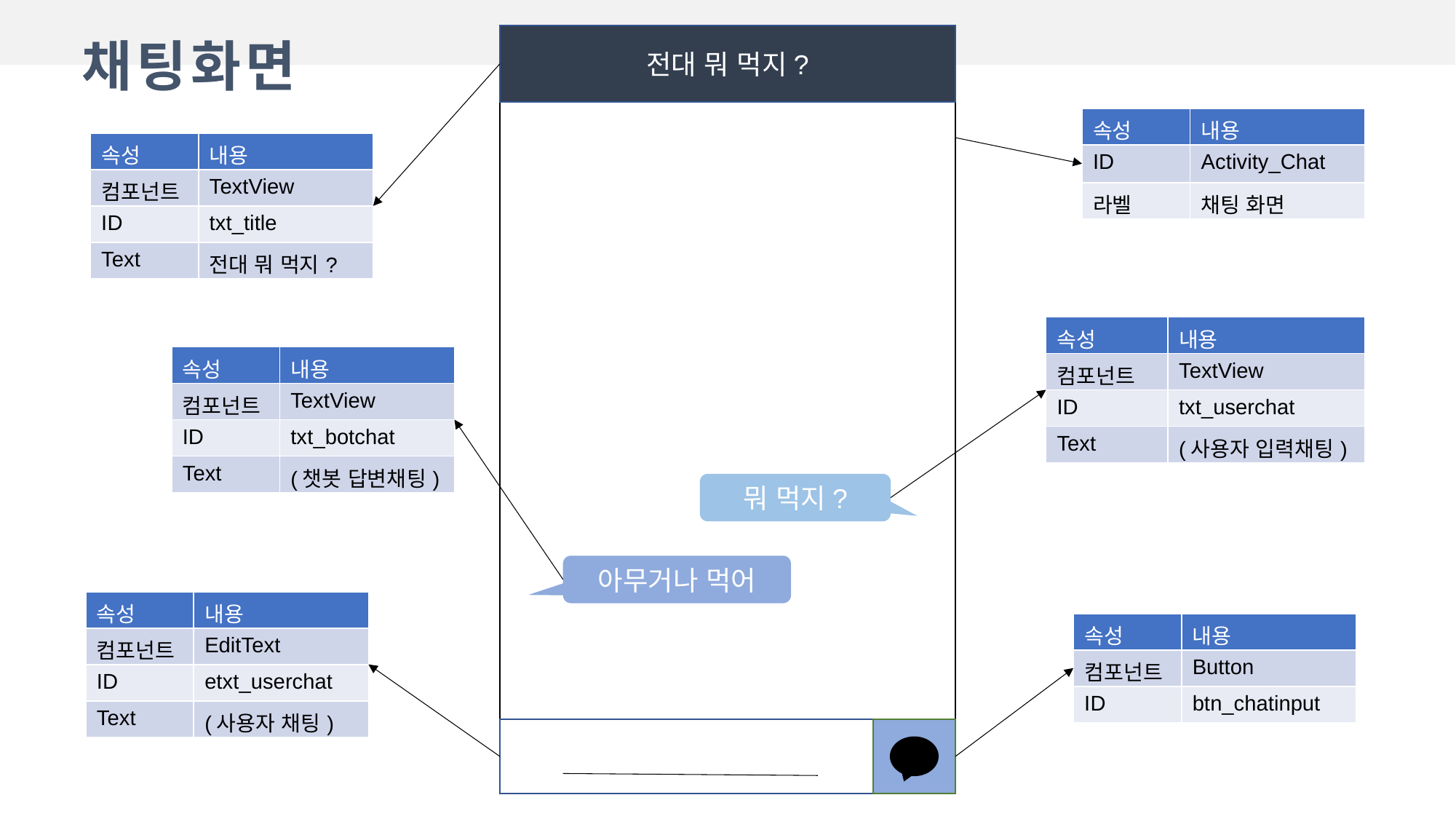

전대 뭐 먹지?
채팅화면
| 속성 | 내용 |
| --- | --- |
| ID | Activity\_Chat |
| 라벨 | 채팅 화면 |
| 속성 | 내용 |
| --- | --- |
| 컴포넌트 | TextView |
| ID | txt\_title |
| Text | 전대 뭐 먹지? |
| 속성 | 내용 |
| --- | --- |
| 컴포넌트 | TextView |
| ID | txt\_userchat |
| Text | (사용자 입력채팅) |
| 속성 | 내용 |
| --- | --- |
| 컴포넌트 | TextView |
| ID | txt\_botchat |
| Text | (챗봇 답변채팅) |
뭐 먹지?
아무거나 먹어
| 속성 | 내용 |
| --- | --- |
| 컴포넌트 | EditText |
| ID | etxt\_userchat |
| Text | (사용자 채팅) |
| 속성 | 내용 |
| --- | --- |
| 컴포넌트 | Button |
| ID | btn\_chatinput |